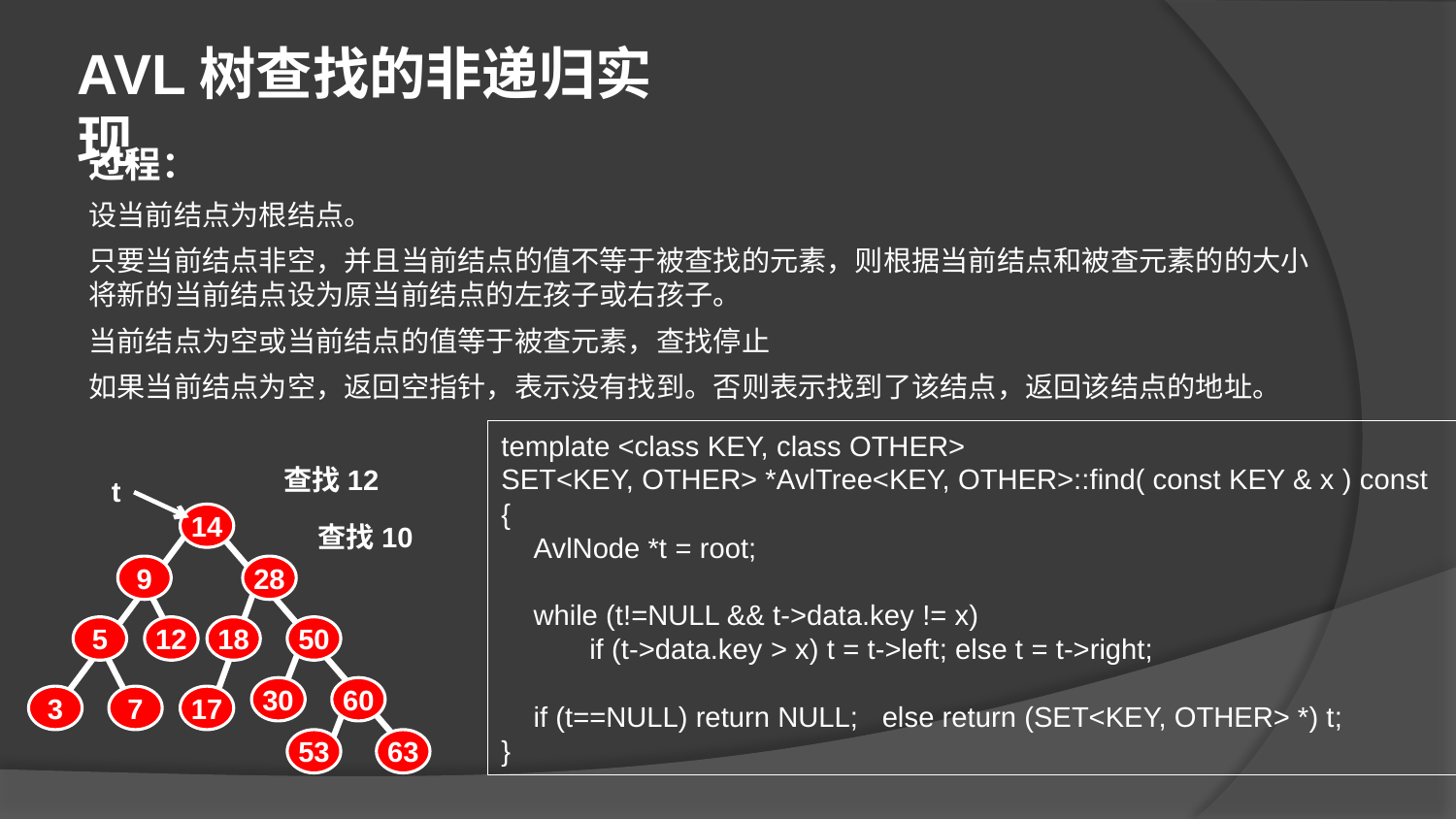

AVL树查找的非递归实现
过程：
设当前结点为根结点。
只要当前结点非空，并且当前结点的值不等于被查找的元素，则根据当前结点和被查元素的的大小将新的当前结点设为原当前结点的左孩子或右孩子。
当前结点为空或当前结点的值等于被查元素，查找停止
如果当前结点为空，返回空指针，表示没有找到。否则表示找到了该结点，返回该结点的地址。
template <class KEY, class OTHER>
SET<KEY, OTHER> *AvlTree<KEY, OTHER>::find( const KEY & x ) const
{
    AvlNode *t = root;

    while (t!=NULL && t->data.key != x)
           if (t->data.key > x) t = t->left; else t = t->right;

    if (t==NULL) return NULL;   else return (SET<KEY, OTHER> *) t;
}
查找12
t
14

9
28

5
12
18
50

30
60
3
7
17

53
63
查找10